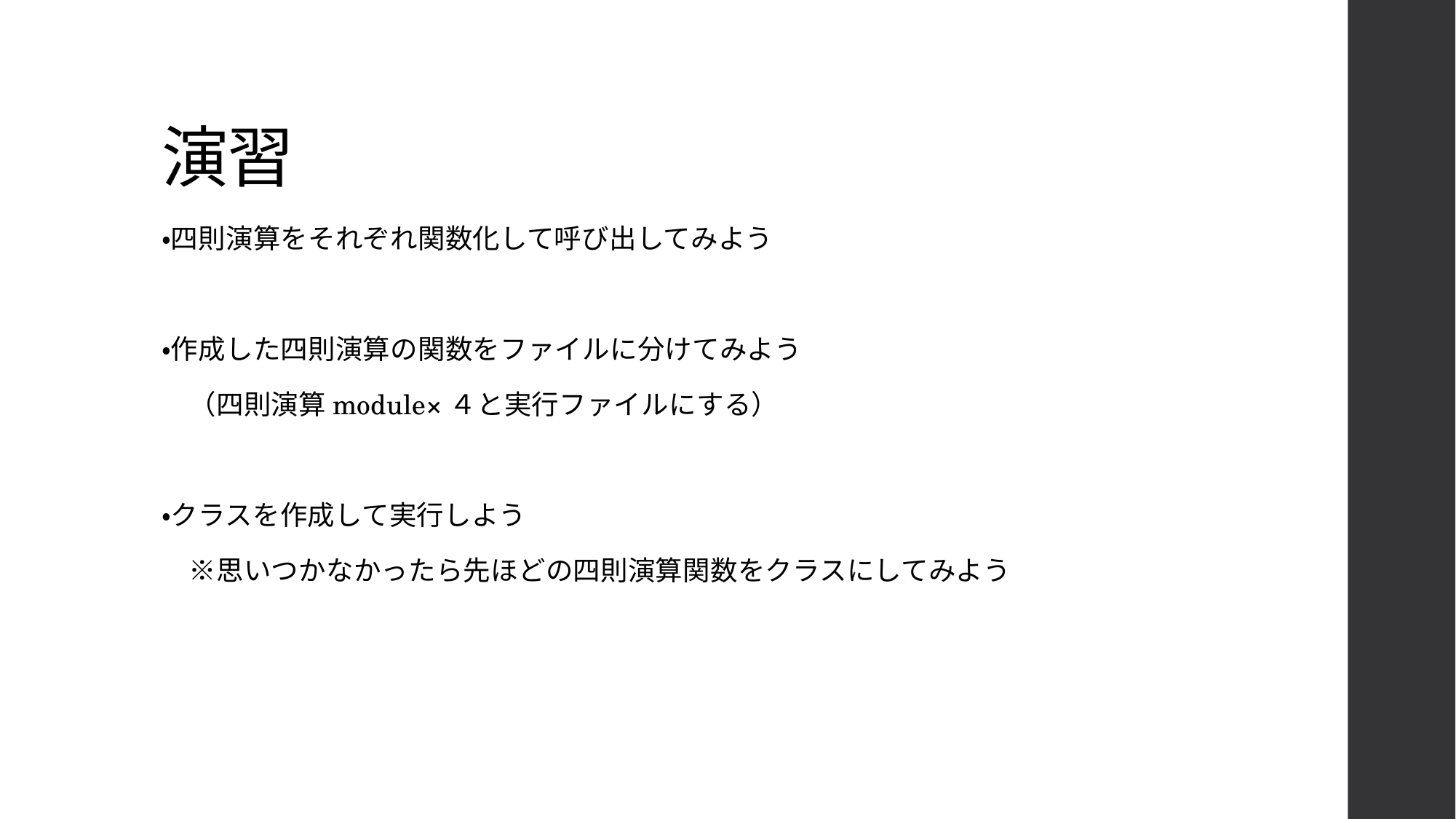

# 演習
・四則演算をそれぞれ関数化して呼び出してみよう

・作成した四則演算の関数をファイルに分けてみよう
　（四則演算module×４と実行ファイルにする）

・クラスを作成して実行しよう
　※思いつかなかったら先ほどの四則演算関数をクラスにしてみよう